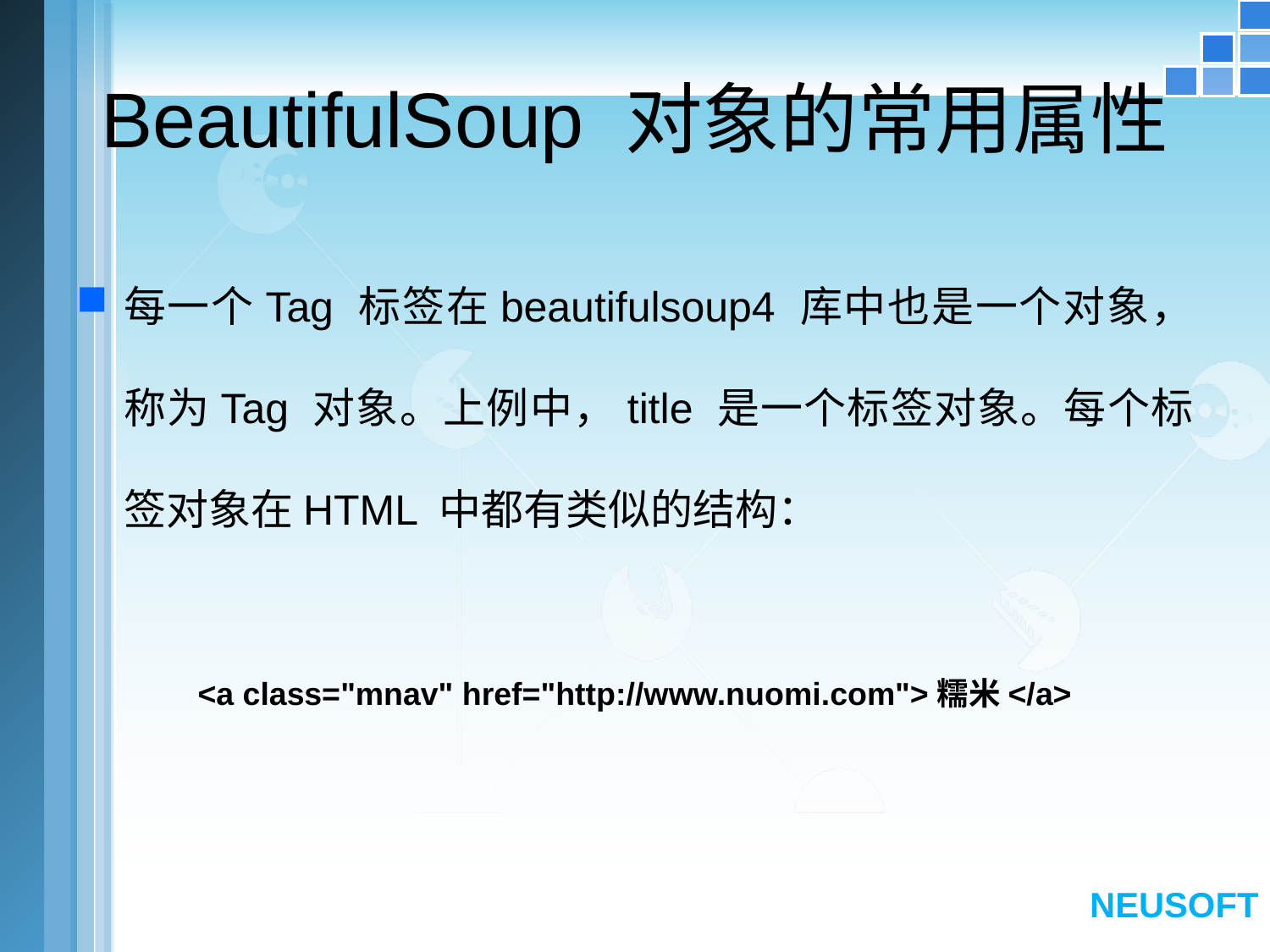

# BeautifulSoup 对象的常用属性
每一个Tag 标签在beautifulsoup4 库中也是一个对象，称为Tag 对象。上例中，title 是一个标签对象。每个标签对象在HTML 中都有类似的结构：

<a class="mnav" href="http://www.nuomi.com">糯米</a>